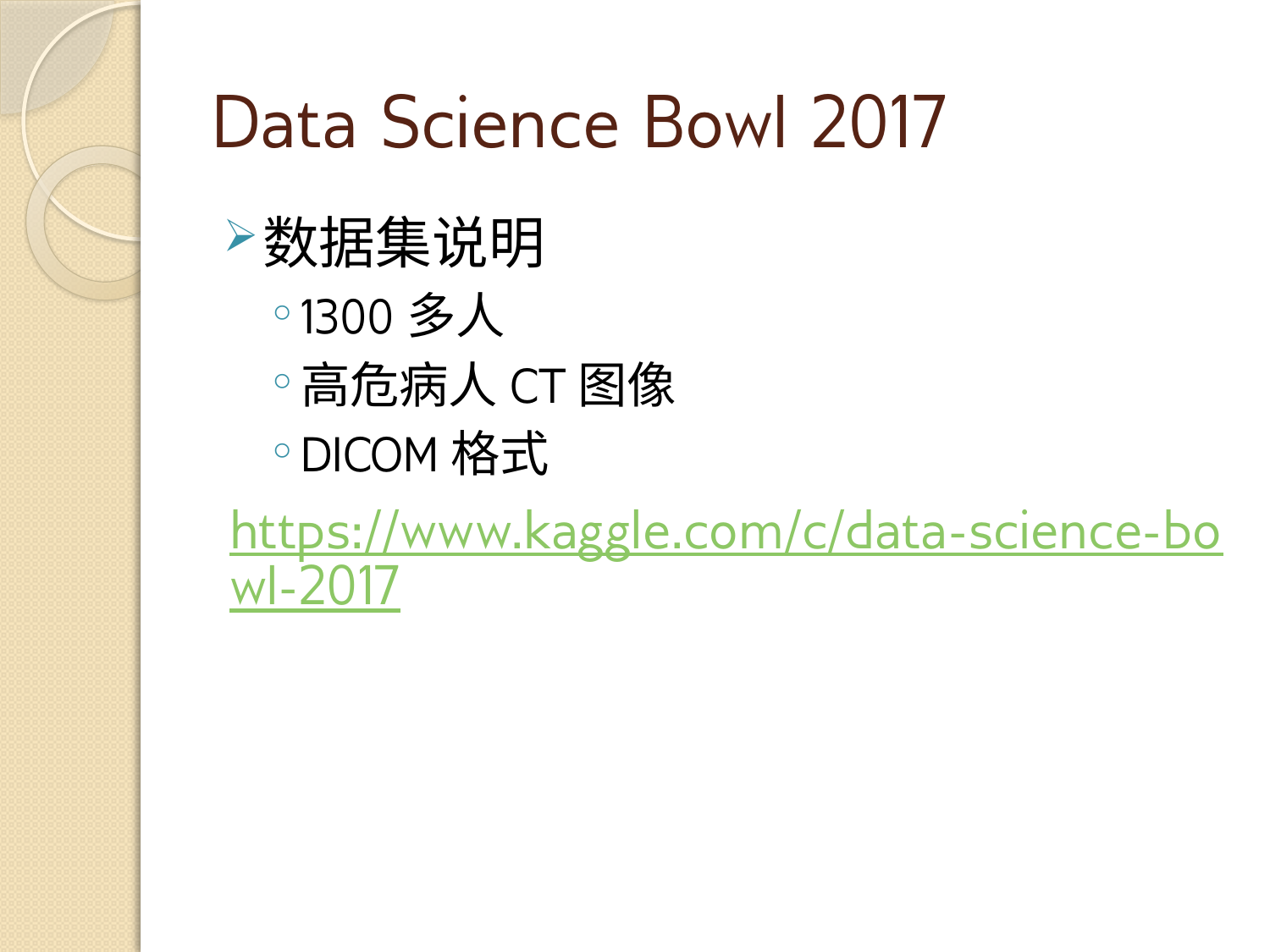

# Data Science Bowl 2017
数据集说明
1300多人
高危病人CT图像
DICOM格式
https://www.kaggle.com/c/data-science-bowl-2017